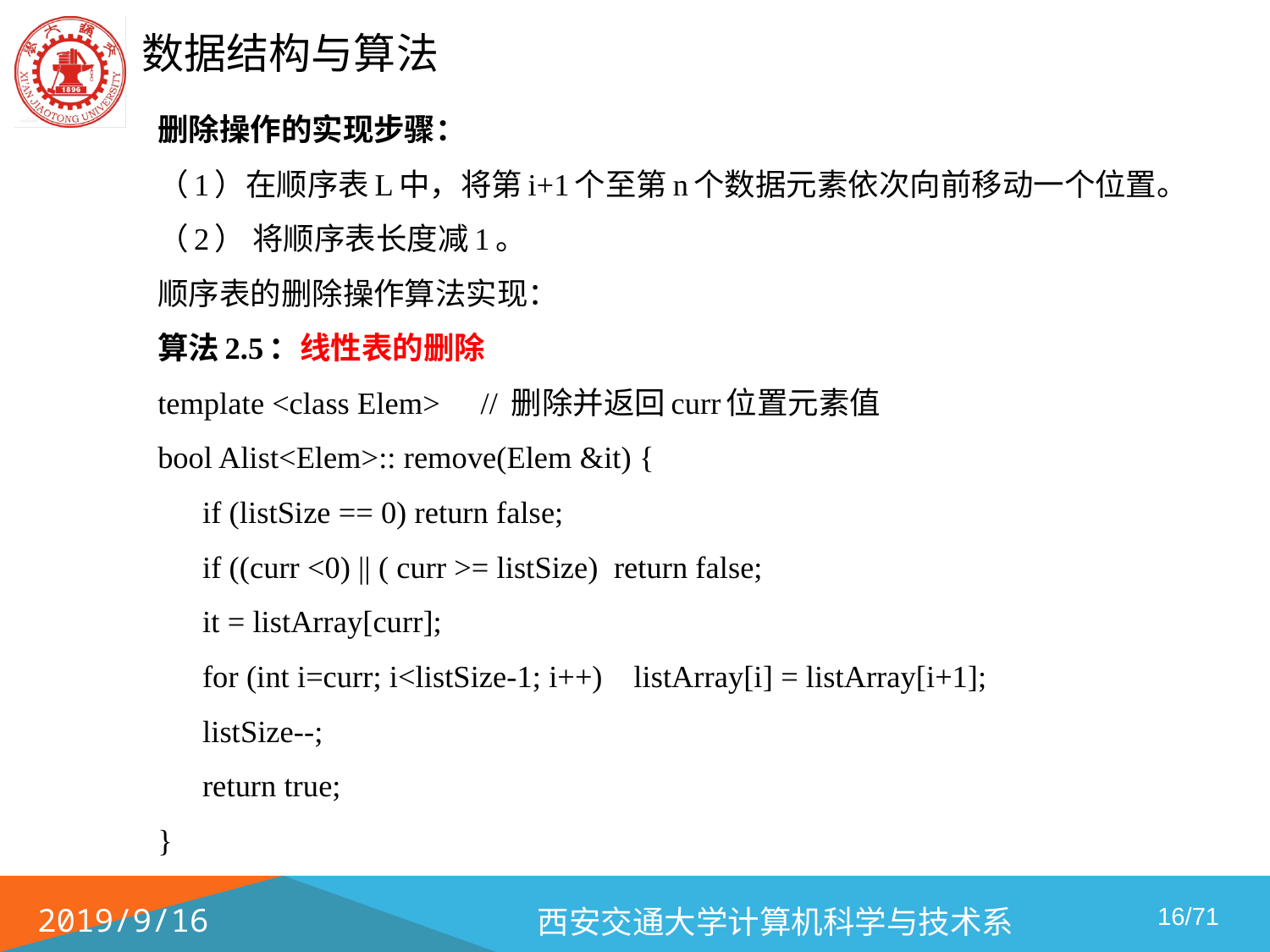

删除操作的实现步骤：
（1）在顺序表L中，将第i+1个至第n个数据元素依次向前移动一个位置。
（2） 将顺序表长度减1。
顺序表的删除操作算法实现：
算法2.5：线性表的删除
template <class Elem>	// 删除并返回curr位置元素值
bool Alist<Elem>:: remove(Elem &it) {
	if (listSize == 0) return false;
	if ((curr <0) || ( curr >= listSize)  return false;
	it = listArray[curr];
	for (int i=curr; i<listSize-1; i++)    listArray[i] = listArray[i+1];
	listSize--;
	return true;
}